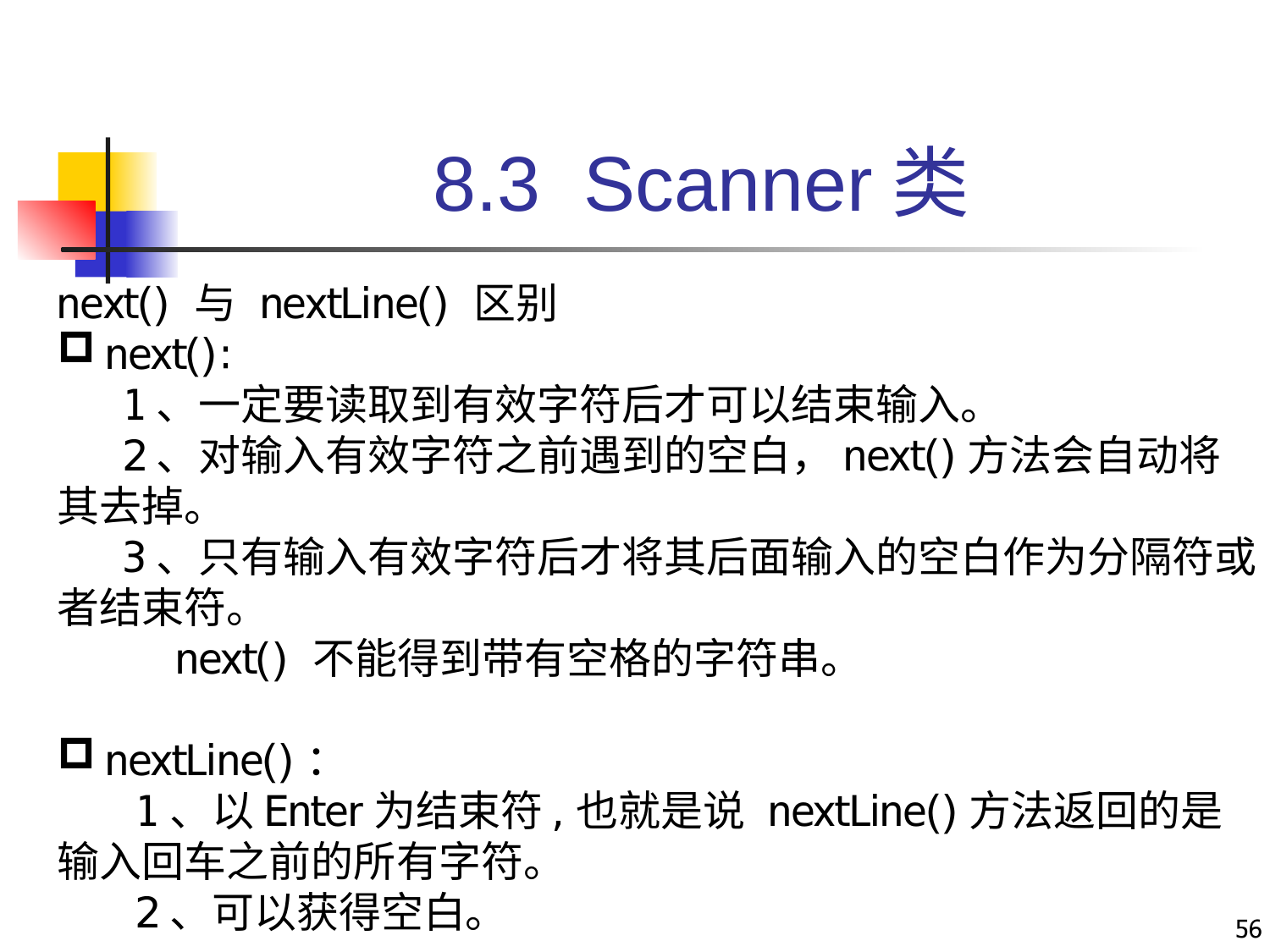

# 8.3  Scanner类
next() 与 nextLine() 区别
next():
     1、一定要读取到有效字符后才可以结束输入。
     2、对输入有效字符之前遇到的空白，next()方法会自动将其去掉。
     3、只有输入有效字符后才将其后面输入的空白作为分隔符或者结束符。
         next() 不能得到带有空格的字符串。

nextLine()：
      1、以Enter为结束符,也就是说 nextLine()方法返回的是输入回车之前的所有字符。
      2、可以获得空白。
56